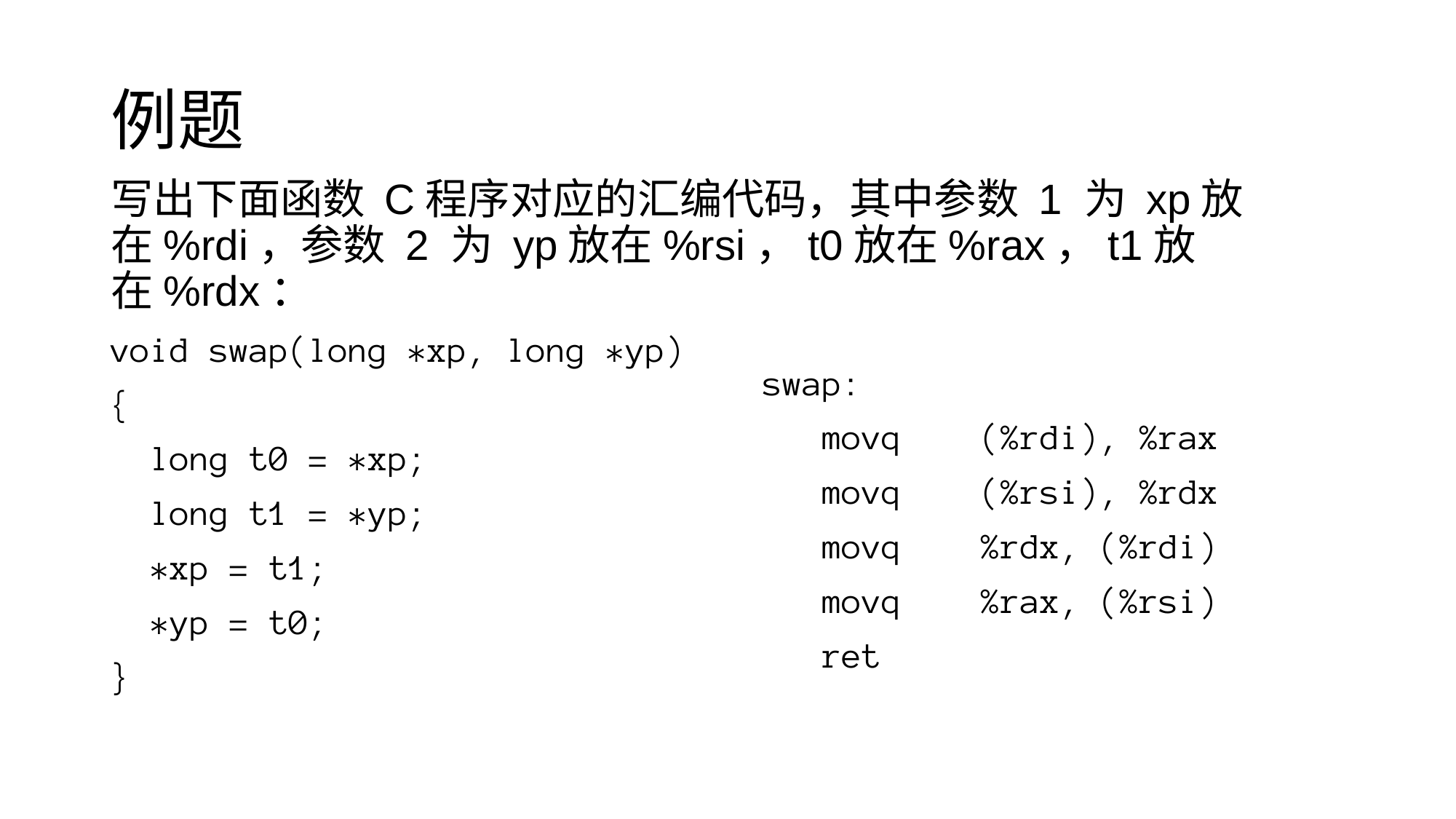

# 例题
写出下面函数 C程序对应的汇编代码，其中参数 1 为 xp放在%rdi，参数 2 为 yp放在%rsi，t0放在%rax，t1放在%rdx：
void swap(long *xp, long *yp)
{
  long t0 = *xp;
  long t1 = *yp;
  *xp = t1;
  *yp = t0;
}

swap:
   movq    (%rdi), %rax
   movq    (%rsi), %rdx
   movq    %rdx, (%rdi)
   movq    %rax, (%rsi)
   ret